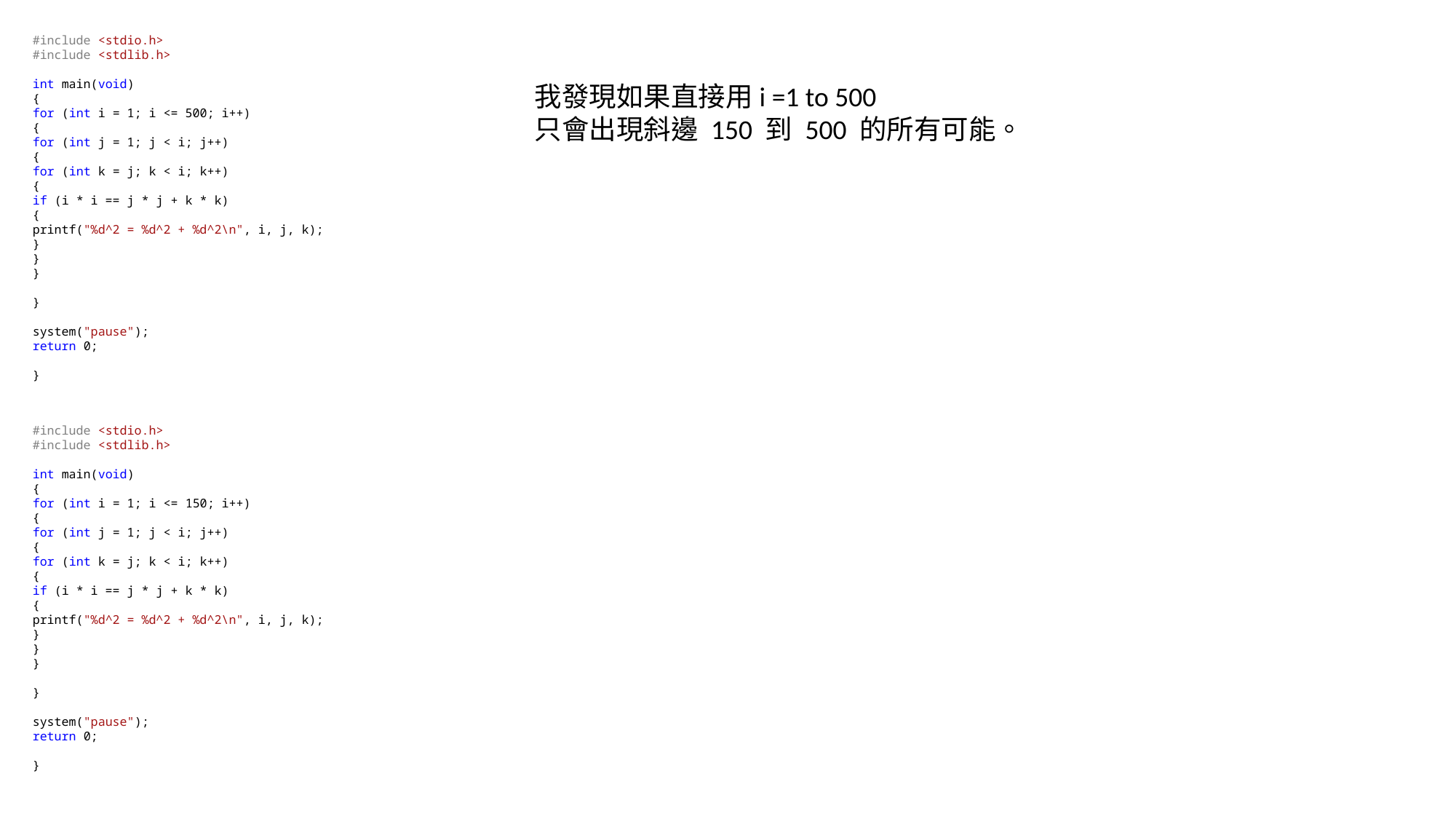

#include <stdio.h>
#include <stdlib.h>

int main(void)
{
for (int i = 1; i <= 500; i++)
{
for (int j = 1; j < i; j++)
{
for (int k = j; k < i; k++)
{
if (i * i == j * j + k * k)
{
printf("%d^2 = %d^2 + %d^2\n", i, j, k);
}
}
}

}

system("pause");
return 0;

}
我發現如果直接用i =1 to 500
只會出現斜邊 150 到 500 的所有可能。
#include <stdio.h>
#include <stdlib.h>

int main(void)
{
for (int i = 1; i <= 150; i++)
{
for (int j = 1; j < i; j++)
{
for (int k = j; k < i; k++)
{
if (i * i == j * j + k * k)
{
printf("%d^2 = %d^2 + %d^2\n", i, j, k);
}
}
}

}

system("pause");
return 0;

}